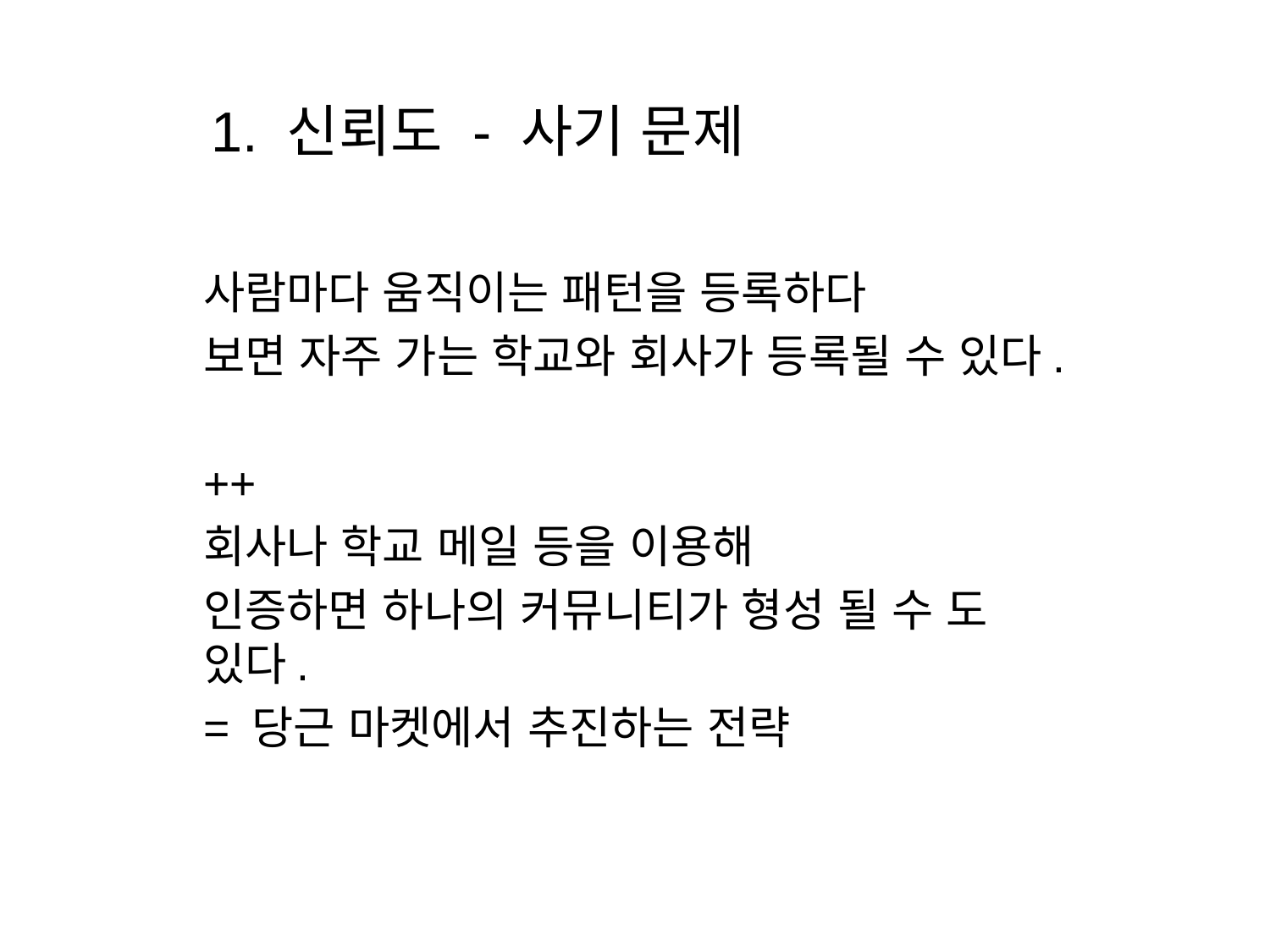

1. 신뢰도 - 사기 문제
사람마다 움직이는 패턴을 등록하다
보면 자주 가는 학교와 회사가 등록될 수 있다.

++
회사나 학교 메일 등을 이용해
인증하면 하나의 커뮤니티가 형성 될 수 도 있다.
= 당근 마켓에서 추진하는 전략